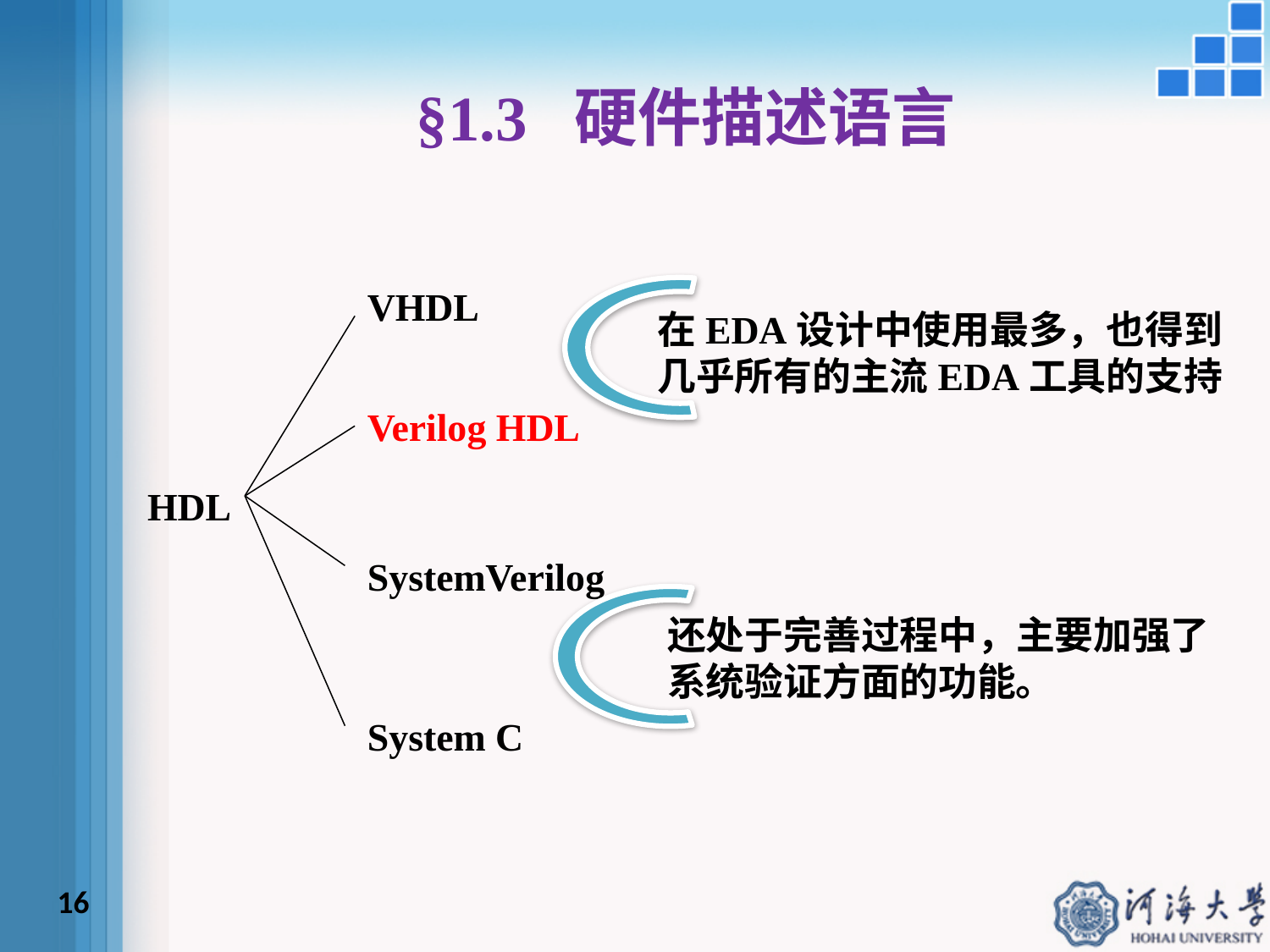

# §1.3  硬件描述语言

VHDL
在EDA设计中使用最多，也得到几乎所有的主流EDA工具的支持

Verilog HDL

HDL

SystemVerilog
还处于完善过程中，主要加强了系统验证方面的功能。
System C
16